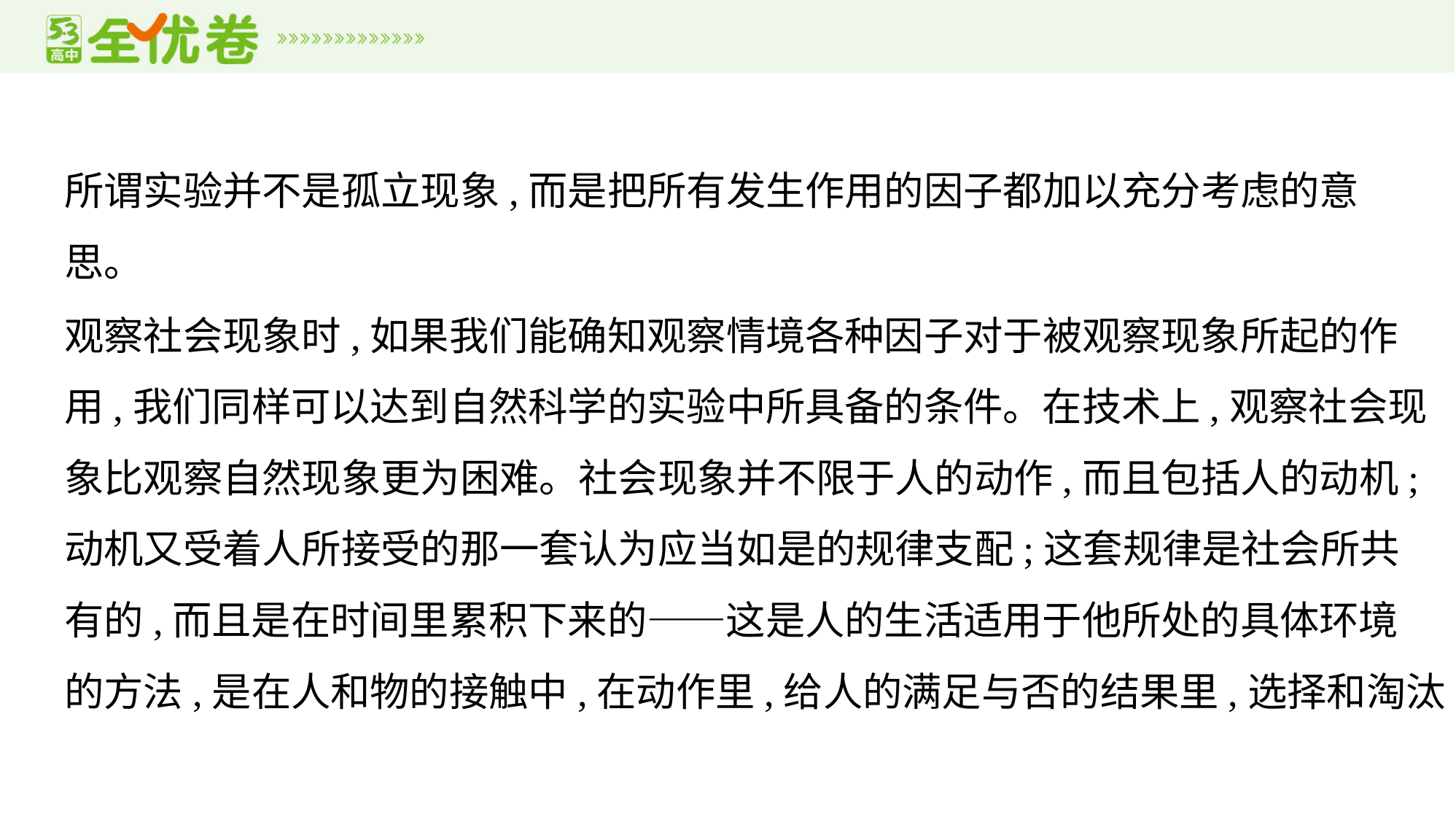

所谓实验并不是孤立现象,而是把所有发生作用的因子都加以充分考虑的意
思。
观察社会现象时,如果我们能确知观察情境各种因子对于被观察现象所起的作
用,我们同样可以达到自然科学的实验中所具备的条件。在技术上,观察社会现
象比观察自然现象更为困难。社会现象并不限于人的动作,而且包括人的动机;
动机又受着人所接受的那一套认为应当如是的规律支配;这套规律是社会所共
有的,而且是在时间里累积下来的——这是人的生活适用于他所处的具体环境
的方法,是在人和物的接触中,在动作里,给人的满足与否的结果里,选择和淘汰